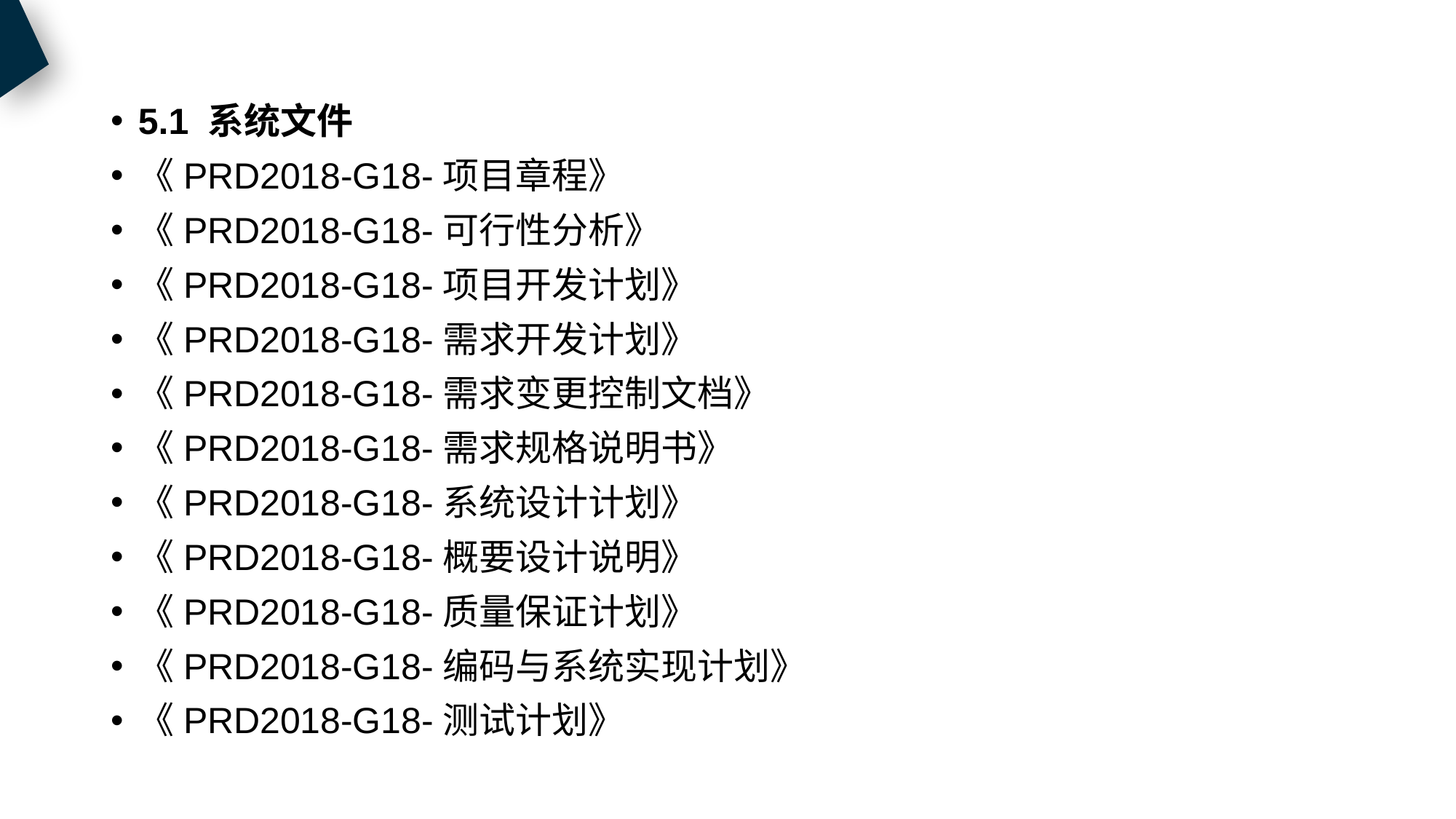

5.1 系统文件
《PRD2018-G18-项目章程》
《PRD2018-G18-可行性分析》
《PRD2018-G18-项目开发计划》
《PRD2018-G18-需求开发计划》
《PRD2018-G18-需求变更控制文档》
《PRD2018-G18-需求规格说明书》
《PRD2018-G18-系统设计计划》
《PRD2018-G18-概要设计说明》
《PRD2018-G18-质量保证计划》
《PRD2018-G18-编码与系统实现计划》
《PRD2018-G18-测试计划》